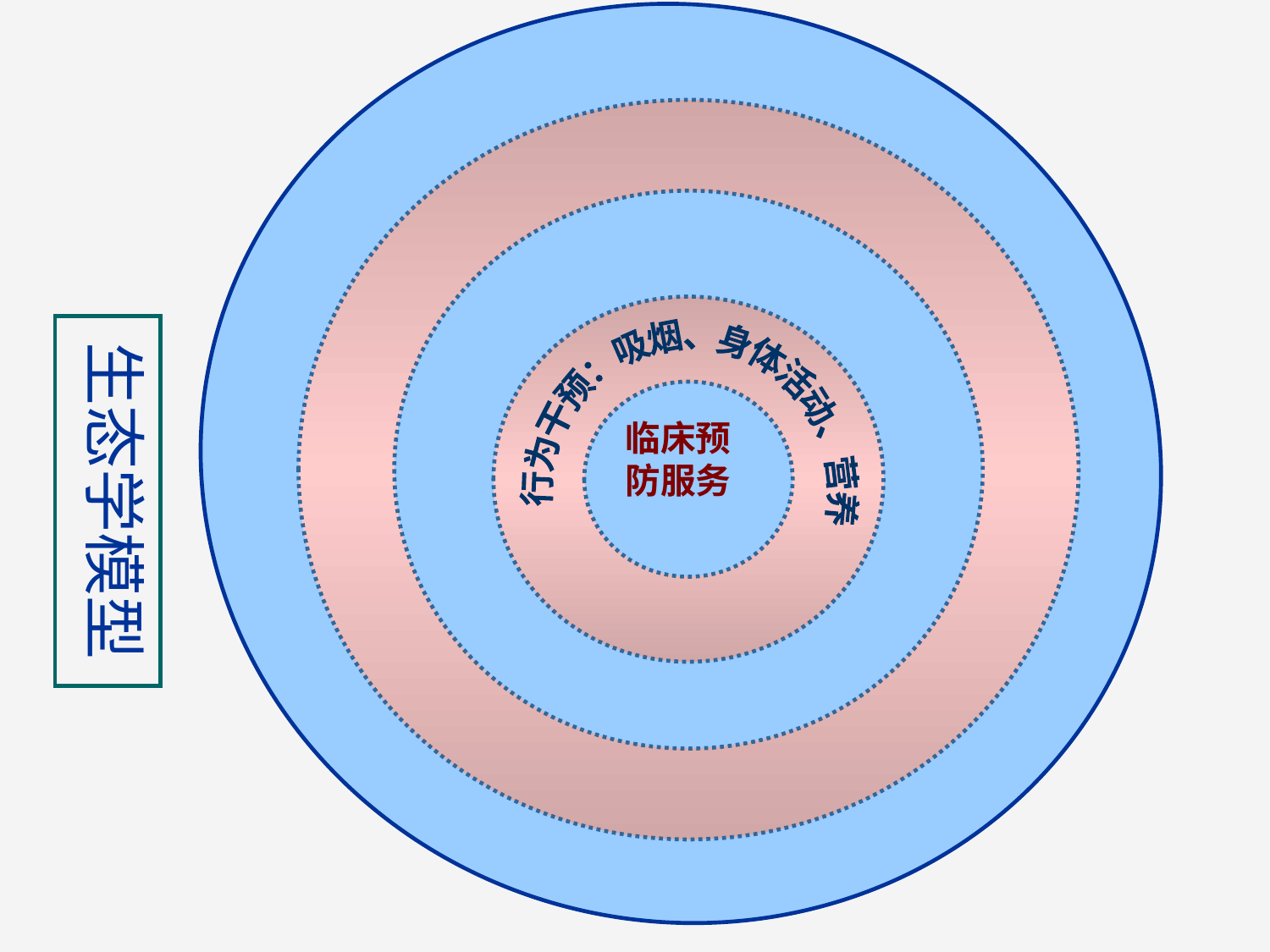

在全球、国家地方各级水平上的社会、经济、卫生、环境条件和政治因素等

临床预防服务
行为干预：吸烟、身体活动、营养
生态学模型